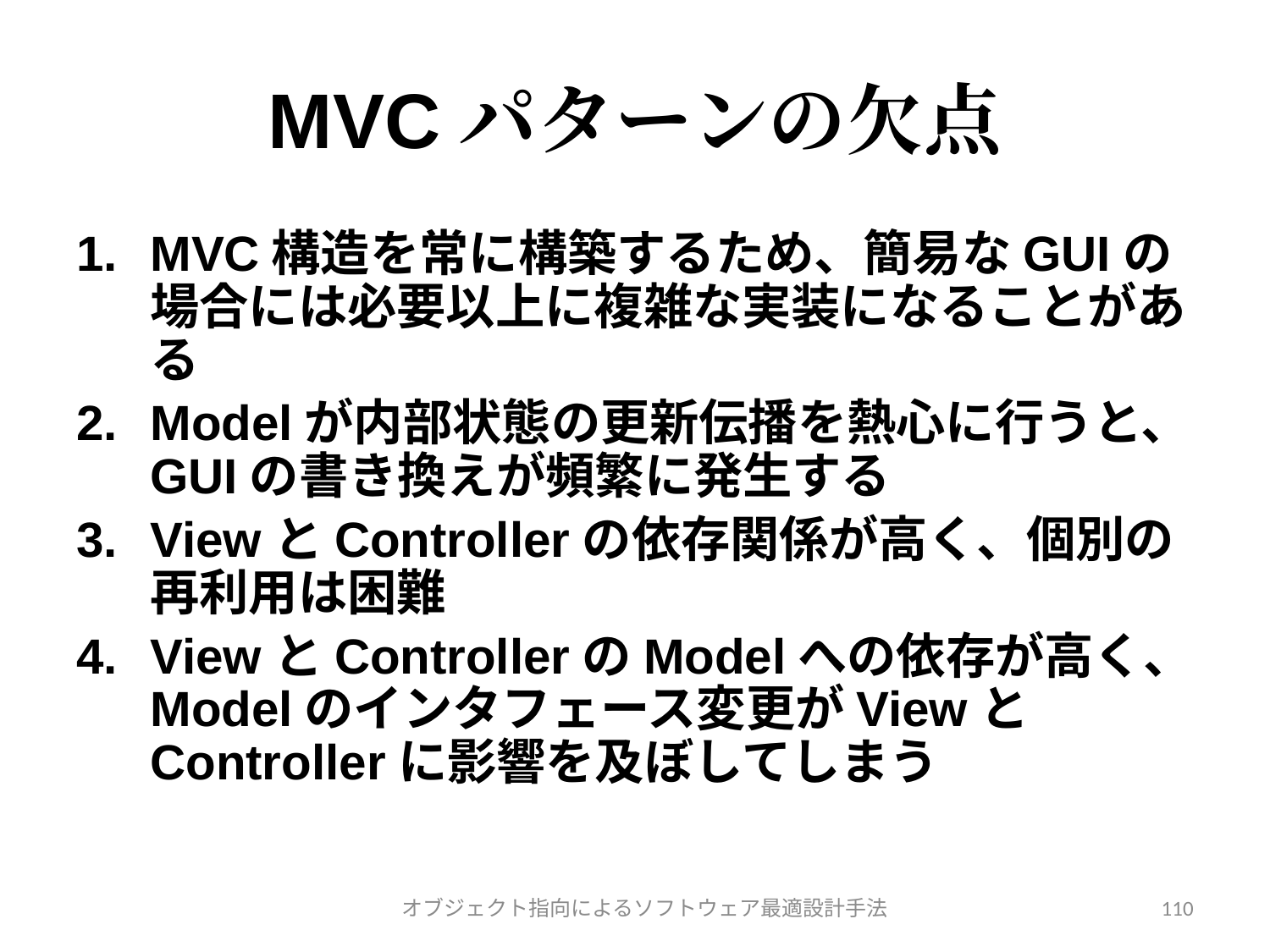

# MVCパターンの欠点
MVC構造を常に構築するため、簡易なGUIの場合には必要以上に複雑な実装になることがある
Modelが内部状態の更新伝播を熱心に行うと、GUIの書き換えが頻繁に発生する
ViewとControllerの依存関係が高く、個別の再利用は困難
ViewとControllerのModelへの依存が高く、Modelのインタフェース変更がViewとControllerに影響を及ぼしてしまう
オブジェクト指向によるソフトウェア最適設計手法
110